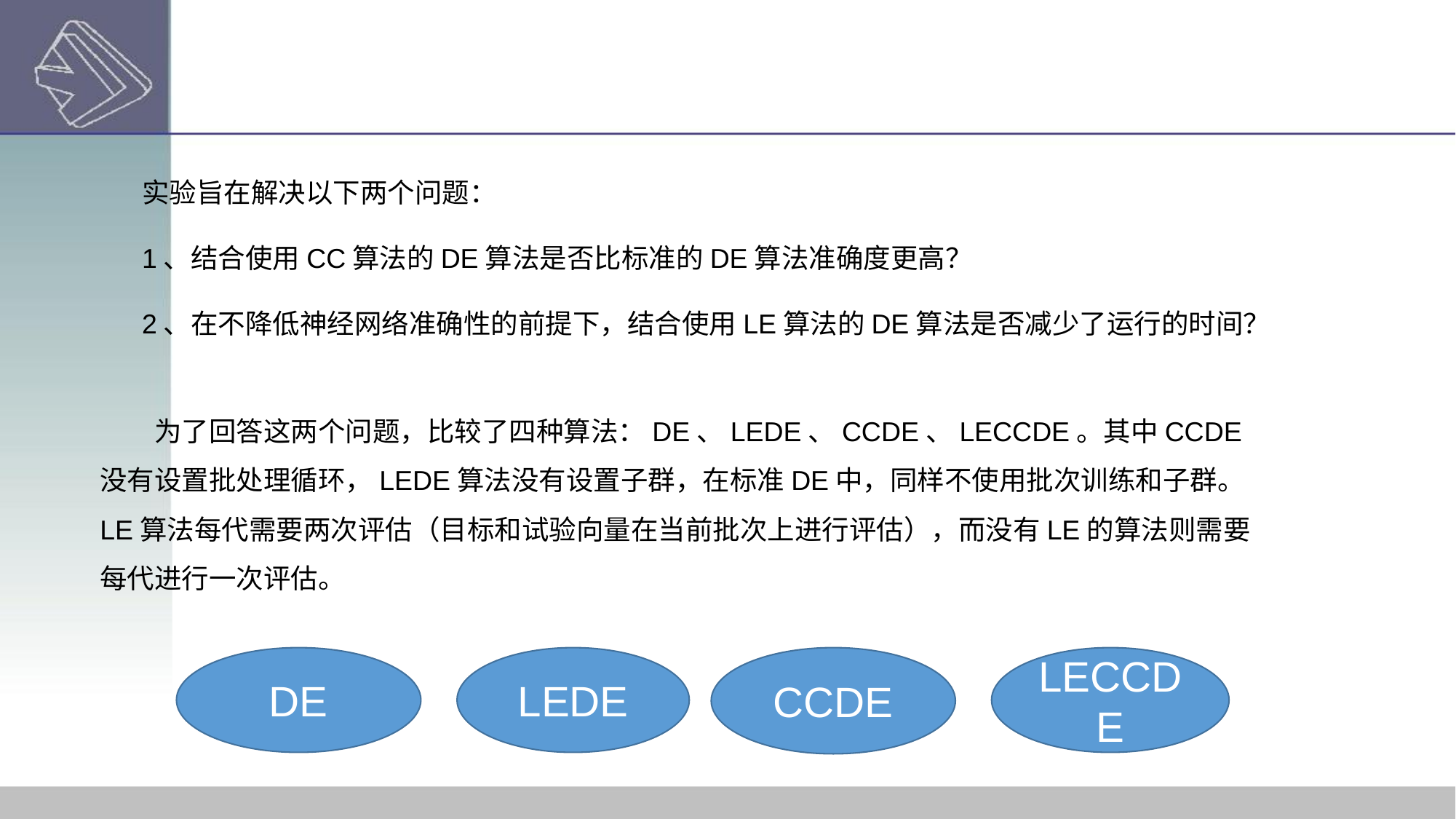

实验旨在解决以下两个问题：

1、结合使用CC算法的DE算法是否比标准的DE算法准确度更高？

2、在不降低神经网络准确性的前提下，结合使用LE算法的DE算法是否减少了运行的时间？
为了回答这两个问题，比较了四种算法：DE、LEDE、CCDE、LECCDE。其中CCDE没有设置批处理循环，LEDE算法没有设置子群，在标准DE中，同样不使用批次训练和子群。 LE算法每代需要两次评估（目标和试验向量在当前批次上进行评估），而没有LE的算法则需要每代进行一次评估。
DE
LEDE
CCDE
LECCDE